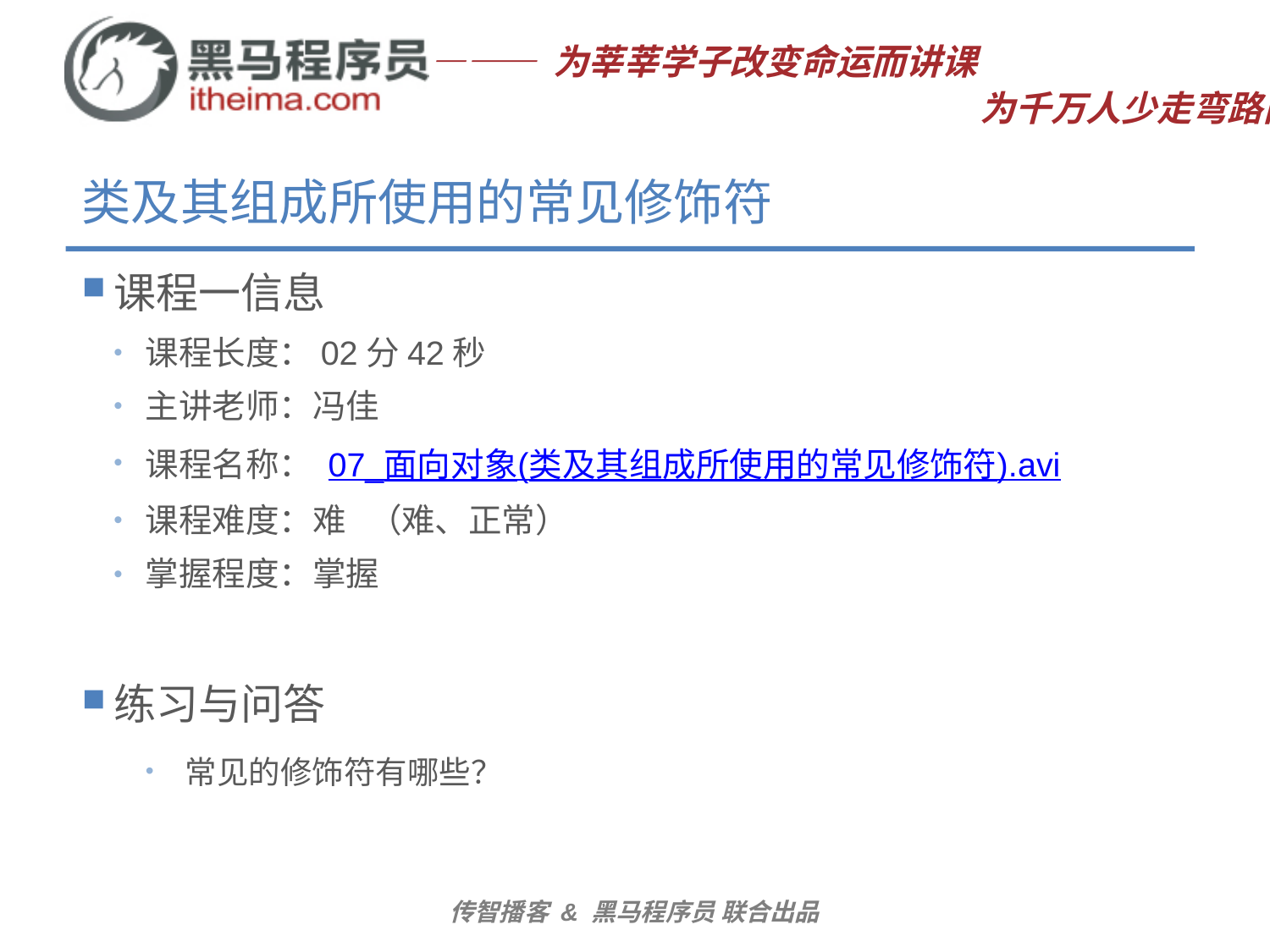

# 类及其组成所使用的常见修饰符
课程一信息
课程长度：02分42秒
主讲老师：冯佳
课程名称： 07_面向对象(类及其组成所使用的常见修饰符).avi
课程难度：难   （难、正常）
掌握程度：掌握

练习与问答
常见的修饰符有哪些？